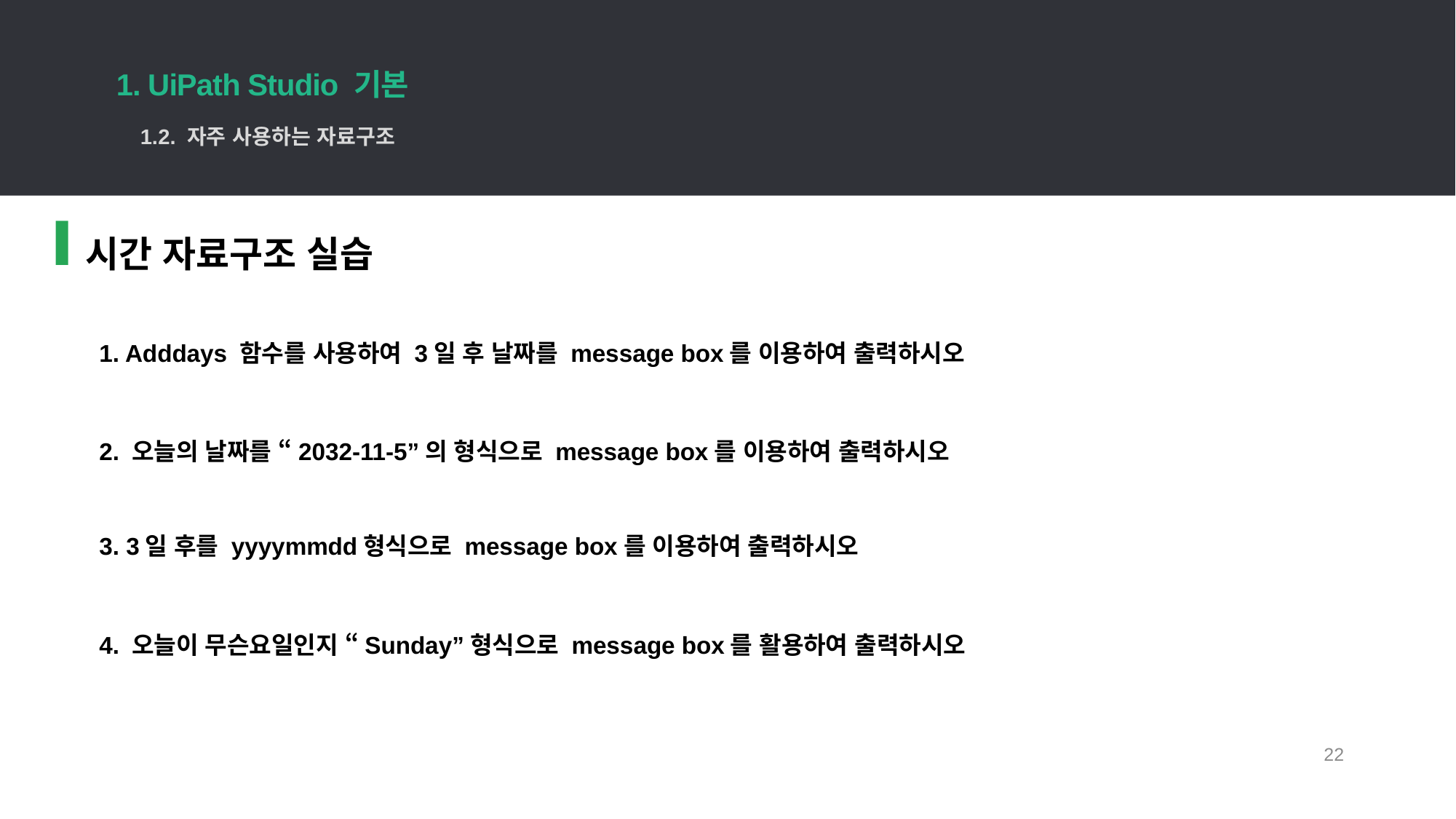

1. UiPath Studio 기본
22
1.2. 자주 사용하는 자료구조
시간 자료구조 실습

1. Adddays 함수를 사용하여 3일 후 날짜를 message box를 이용하여 출력하시오
2. 오늘의 날짜를 “2032-11-5”의 형식으로 message box를 이용하여 출력하시오
3. 3일 후를 yyyymmdd형식으로 message box를 이용하여 출력하시오
4. 오늘이 무슨요일인지 “Sunday”형식으로 message box를 활용하여 출력하시오
22